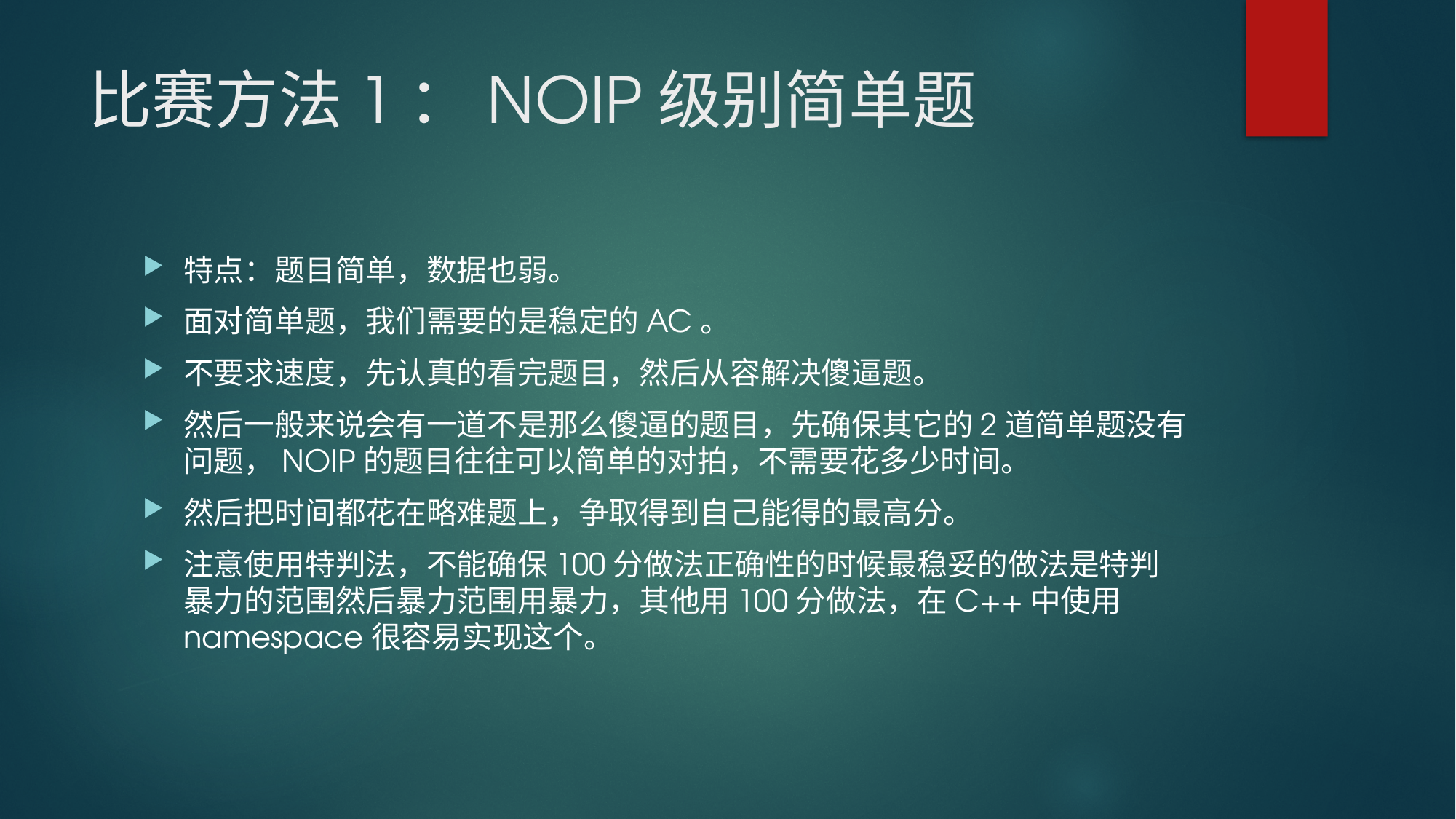

# 比赛方法1：NOIP级别简单题
特点：题目简单，数据也弱。
面对简单题，我们需要的是稳定的AC。
不要求速度，先认真的看完题目，然后从容解决傻逼题。
然后一般来说会有一道不是那么傻逼的题目，先确保其它的2道简单题没有问题，NOIP的题目往往可以简单的对拍，不需要花多少时间。
然后把时间都花在略难题上，争取得到自己能得的最高分。
注意使用特判法，不能确保100分做法正确性的时候最稳妥的做法是特判暴力的范围然后暴力范围用暴力，其他用100分做法，在C++中使用namespace很容易实现这个。